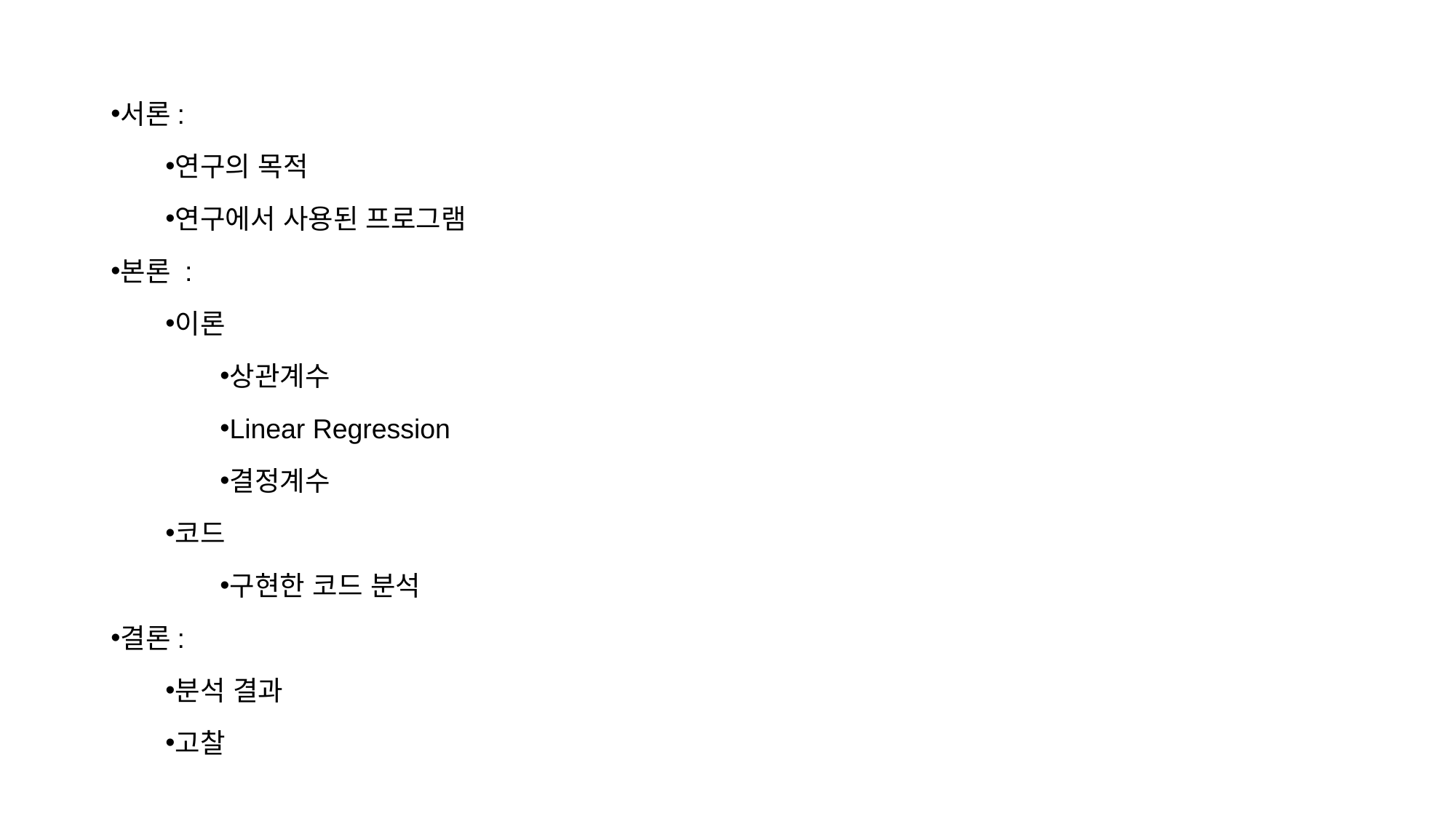

서론:
연구의 목적
연구에서 사용된 프로그램
본론 :
이론
상관계수
Linear Regression
결정계수
코드
구현한 코드 분석
결론:
분석 결과
고찰